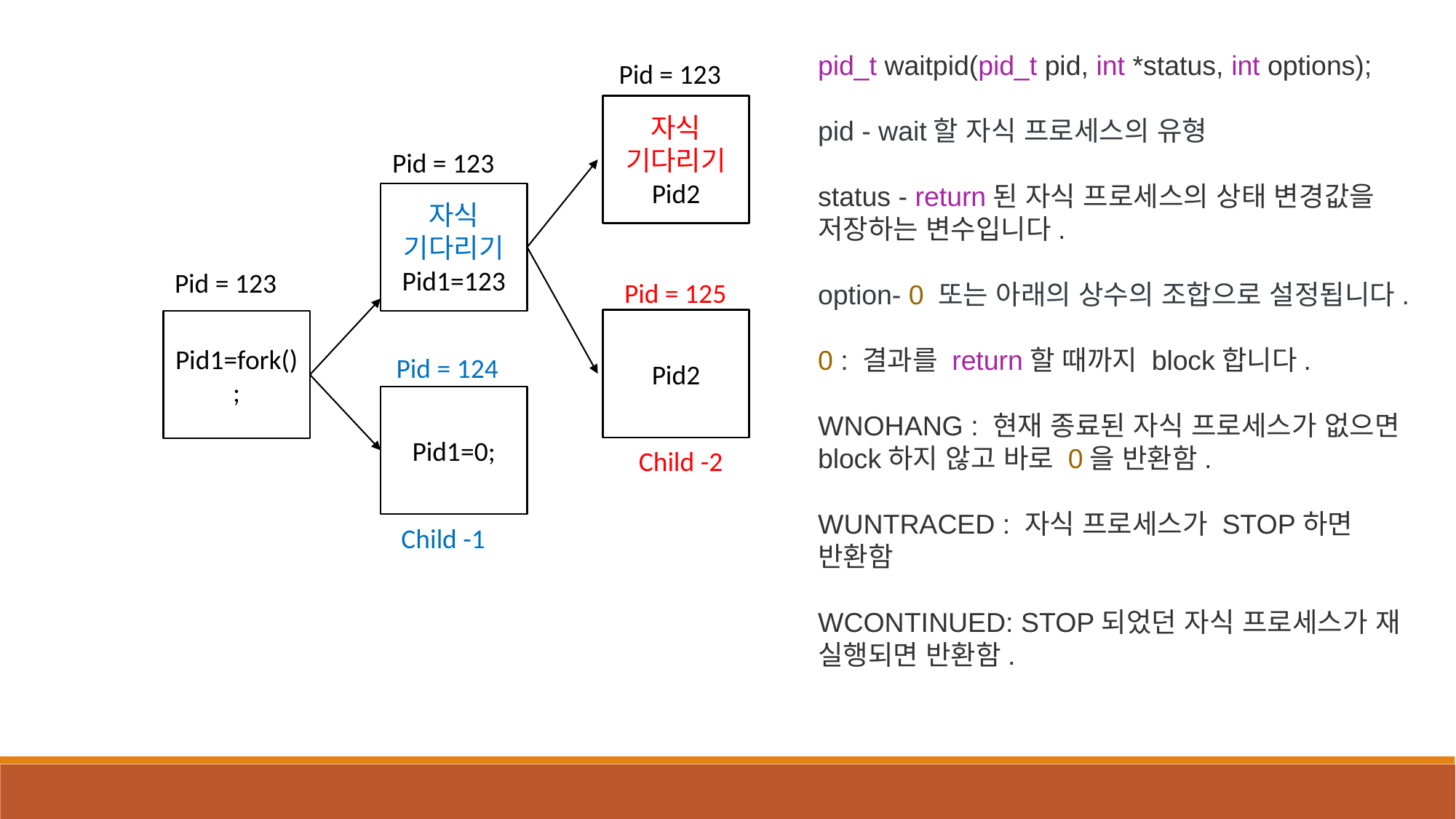

pid_t waitpid(pid_t pid, int *status, int options);
pid - wait할 자식 프로세스의 유형
status - return된 자식 프로세스의 상태 변경값을 저장하는 변수입니다.
option- 0 또는 아래의 상수의 조합으로 설정됩니다.
0 : 결과를 return할 때까지 block합니다.

WNOHANG : 현재 종료된 자식 프로세스가 없으면 block하지 않고 바로 0을 반환함.

WUNTRACED : 자식 프로세스가 STOP하면 반환함

WCONTINUED: STOP되었던 자식 프로세스가 재 실행되면 반환함.
Pid = 123

자식 기다리기
Pid2

Pid = 123

자식 기다리기
Pid1=123

Pid = 123
Pid = 125

Pid2

Pid1=fork();

Pid = 124

Pid1=0;

Child -2
Child -1